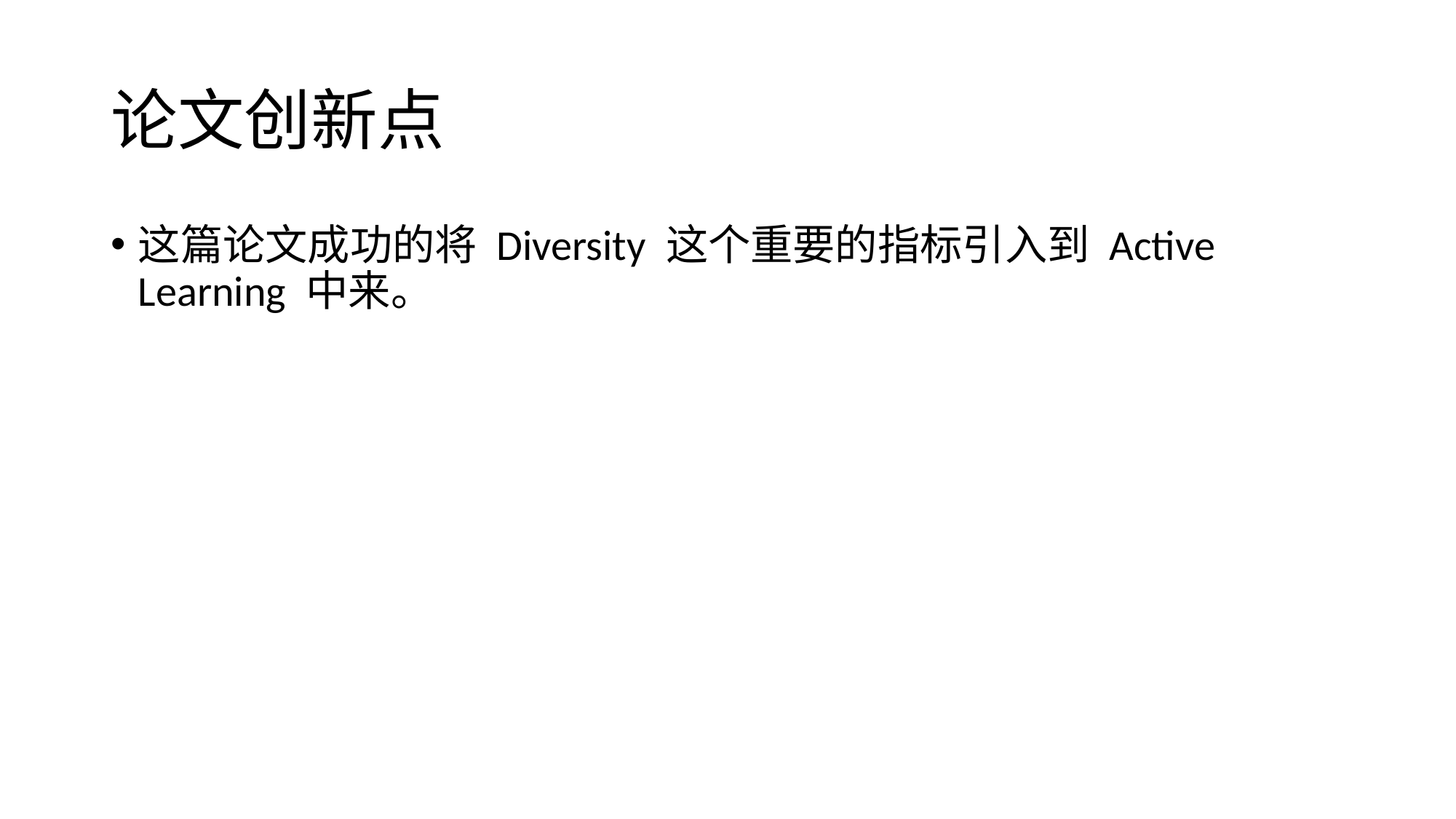

# 论文创新点
这篇论文成功的将 Diversity 这个重要的指标引入到 Active Learning 中来。